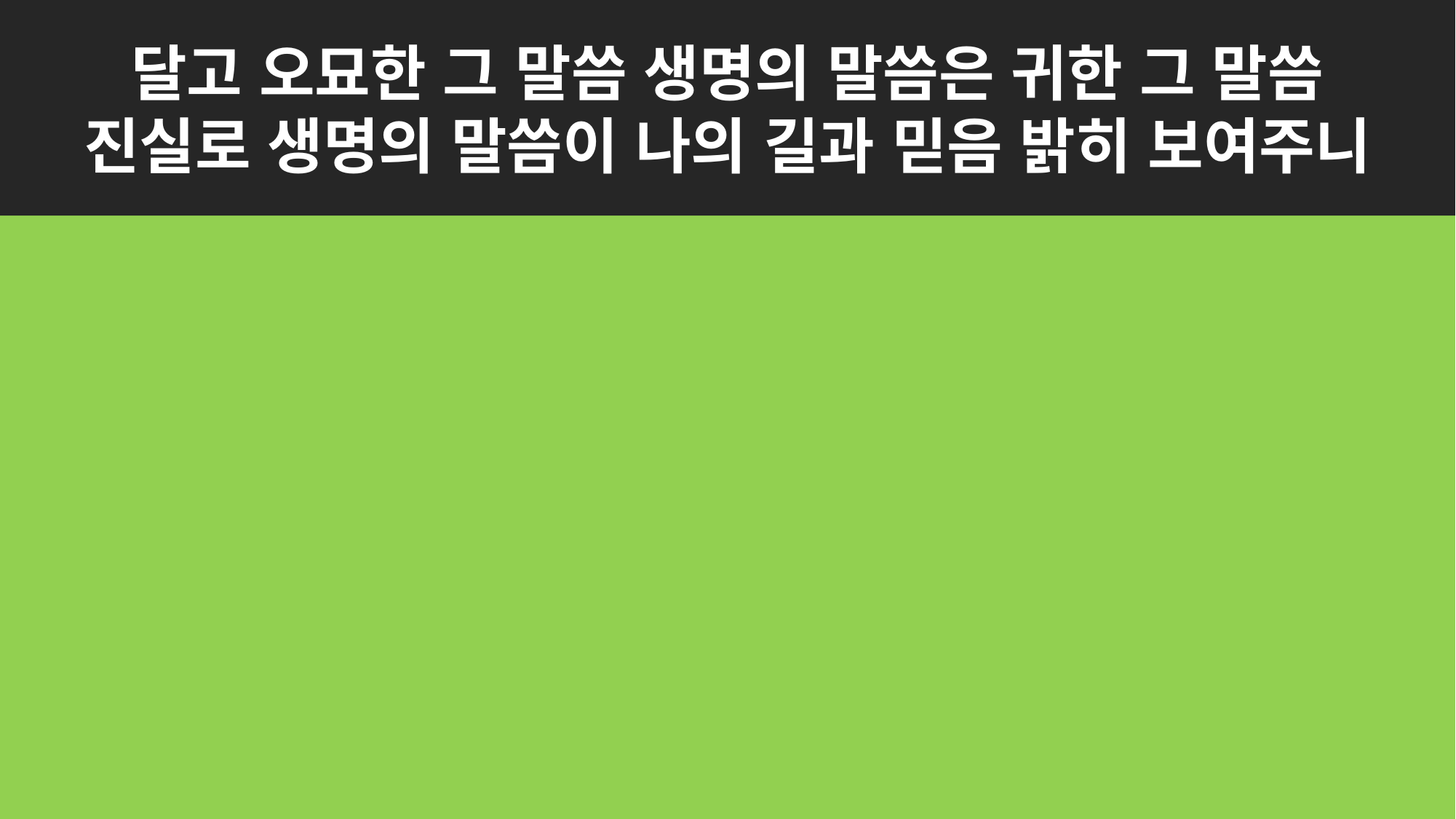

달고 오묘한 그 말씀 생명의 말씀은 귀한 그 말씀
진실로 생명의 말씀이 나의 길과 믿음 밝히 보여주니